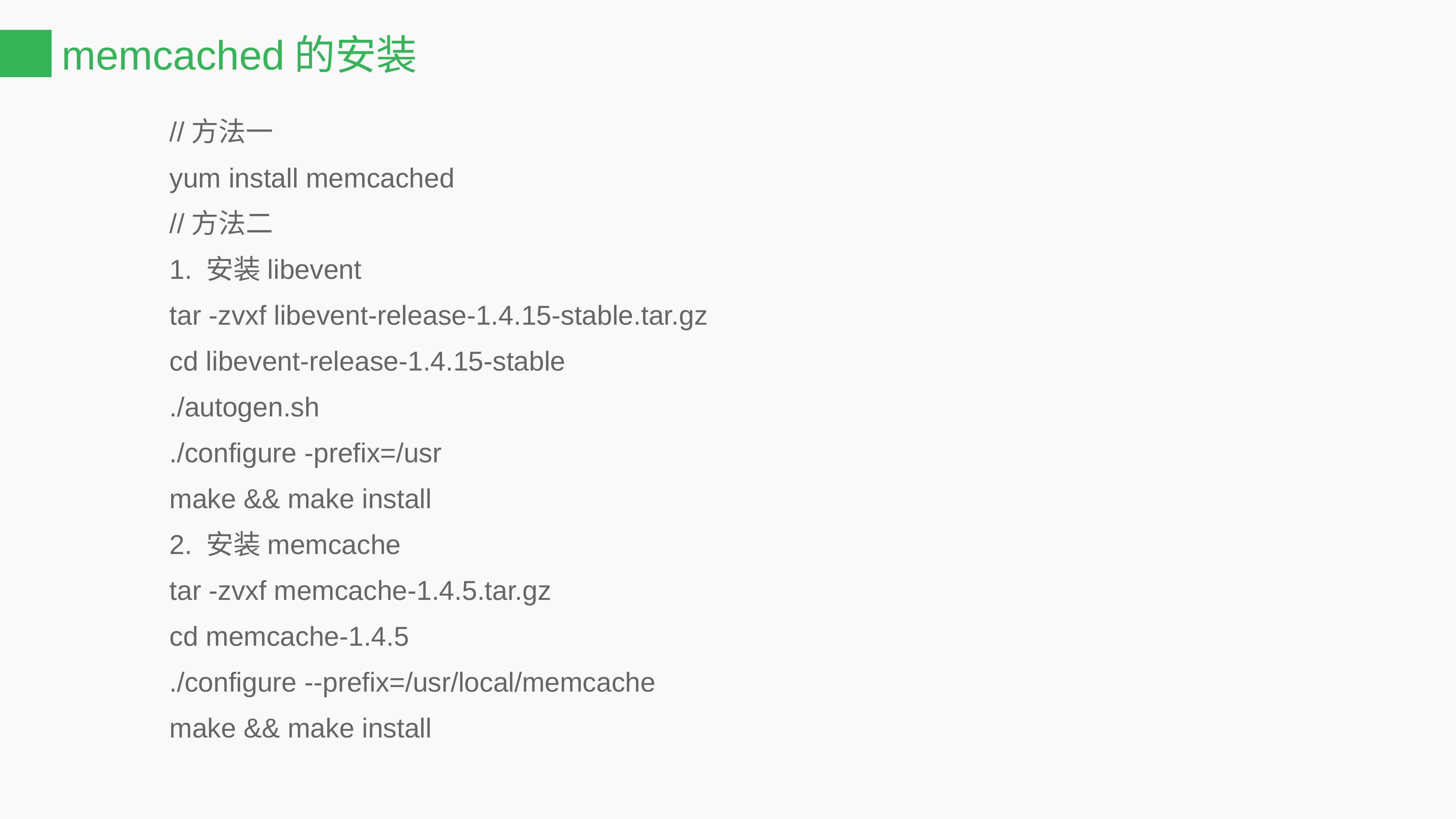

# memcached的安装
//方法一
yum install memcached
//方法二
1. 安装libevent
tar -zvxf libevent-release-1.4.15-stable.tar.gz
cd libevent-release-1.4.15-stable
./autogen.sh
./configure -prefix=/usr
make && make install
2. 安装memcache
tar -zvxf memcache-1.4.5.tar.gz
cd memcache-1.4.5
./configure --prefix=/usr/local/memcache
make && make install